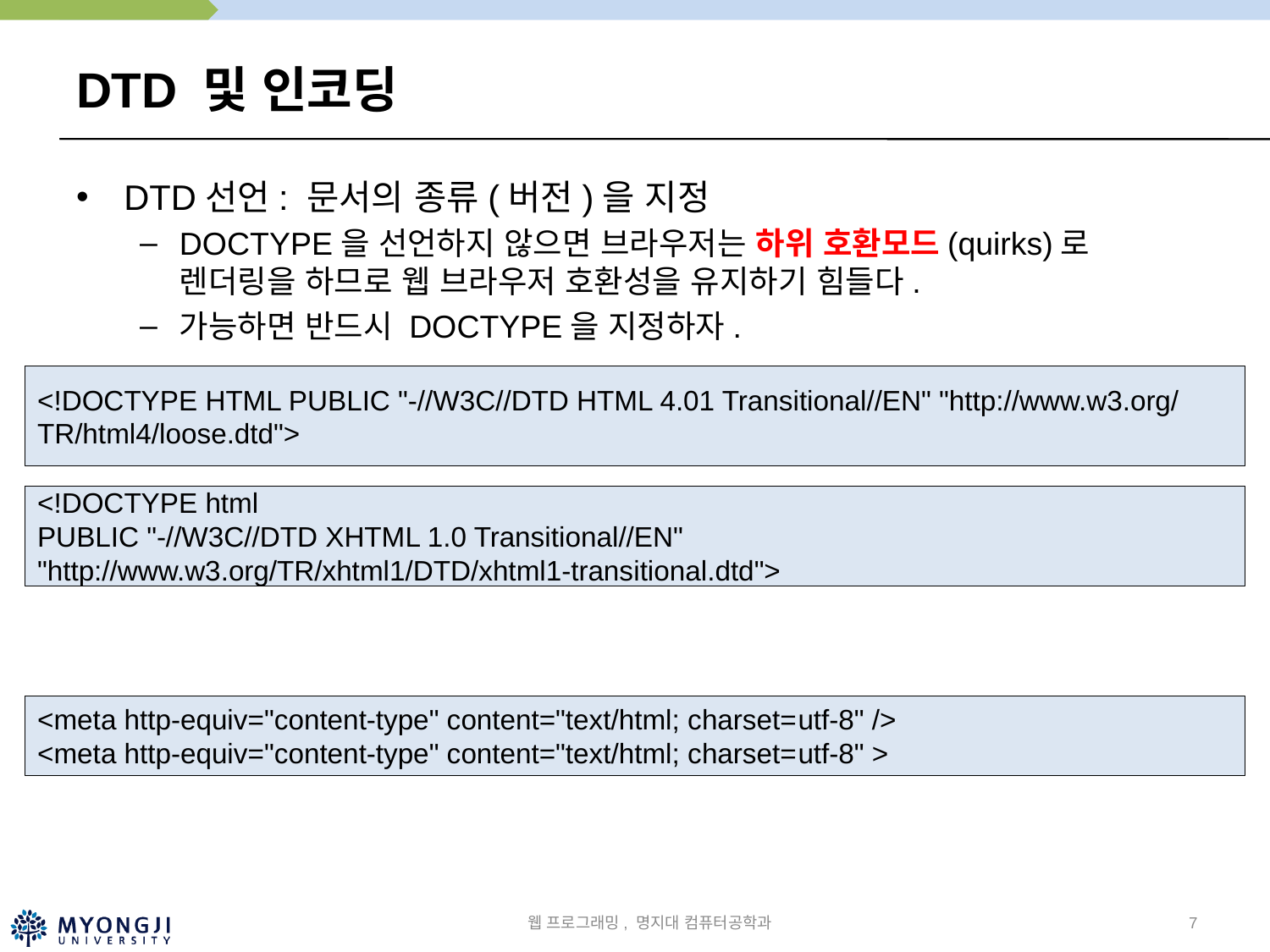

# DTD 및 인코딩
DTD선언: 문서의 종류(버전)을 지정
DOCTYPE을 선언하지 않으면 브라우저는 하위 호환모드(quirks)로 렌더링을 하므로 웹 브라우저 호환성을 유지하기 힘들다.
가능하면 반드시 DOCTYPE을 지정하자.

인코딩: 가능하면 utf-8로 선언한다. (euc-kr보다 호환성 높음)
<!DOCTYPE HTML PUBLIC "-//W3C//DTD HTML 4.01 Transitional//EN" "http://www.w3.org/TR/html4/loose.dtd">
<!DOCTYPE html
PUBLIC "-//W3C//DTD XHTML 1.0 Transitional//EN"
"http://www.w3.org/TR/xhtml1/DTD/xhtml1-transitional.dtd">

<meta http-equiv="content-type" content="text/html; charset=utf-8" />
<meta http-equiv="content-type" content="text/html; charset=utf-8" >

웹 프로그래밍, 명지대 컴퓨터공학과
7